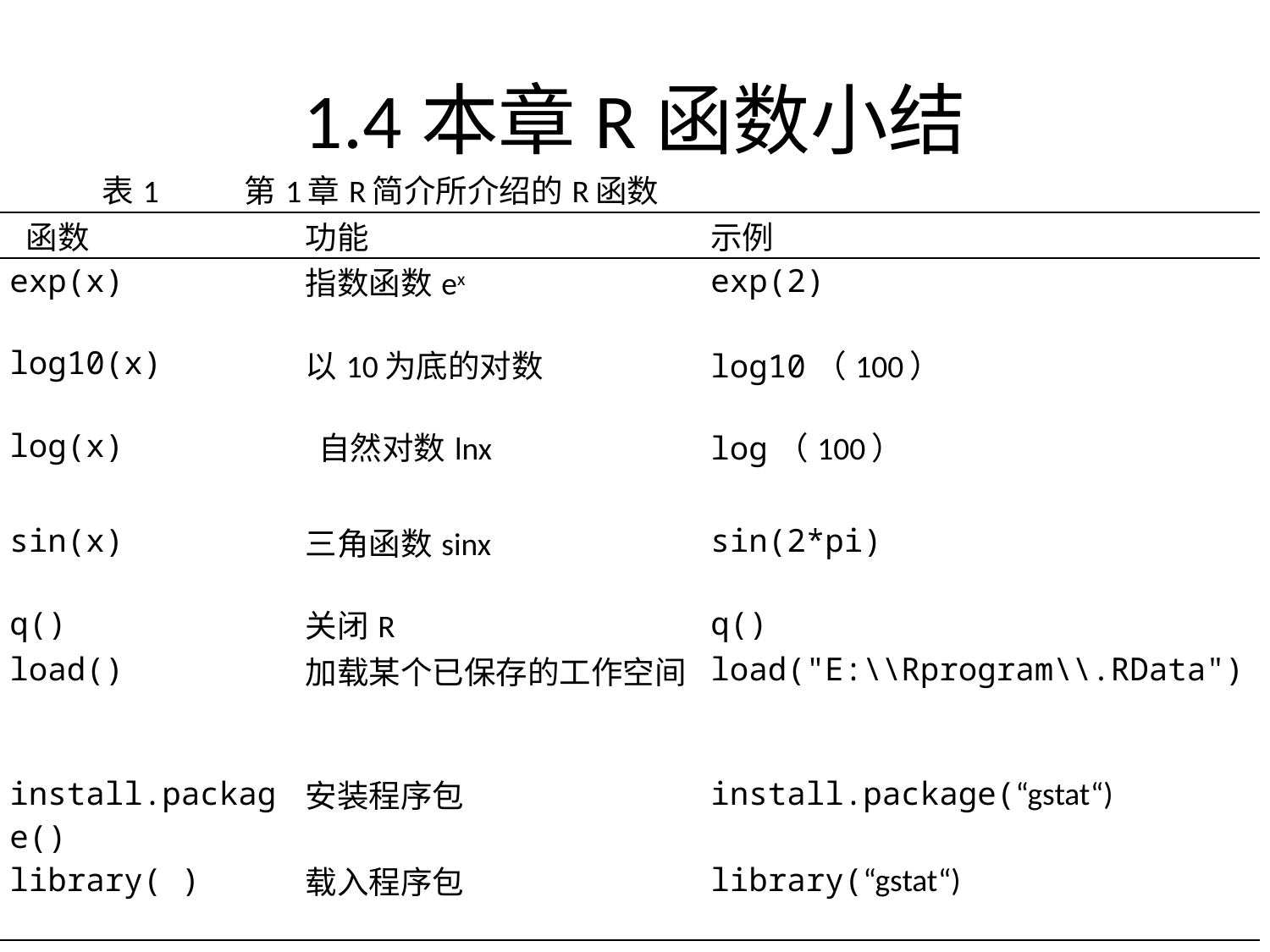

# 1.4本章R函数小结
| 表1 第1章R简介所介绍的R函数 |  |  |
| --- | --- | --- |
| 函数 | 功能 | 示例 |
| exp(x) | 指数函数ex | exp(2) |
| log10(x) | 以10为底的对数 | log10（100） |
| log(x) | 自然对数lnx | log（100） |
|  |  |  |
| sin(x) | 三角函数sinx | sin(2\*pi) |
| q() | 关闭R | q() |
| load() | 加载某个已保存的工作空间 | load("E:\\Rprogram\\.RData") |
| install.package() | 安装程序包 | install.package(“gstat“) |
| library( ) | 载入程序包 | library(“gstat“) |